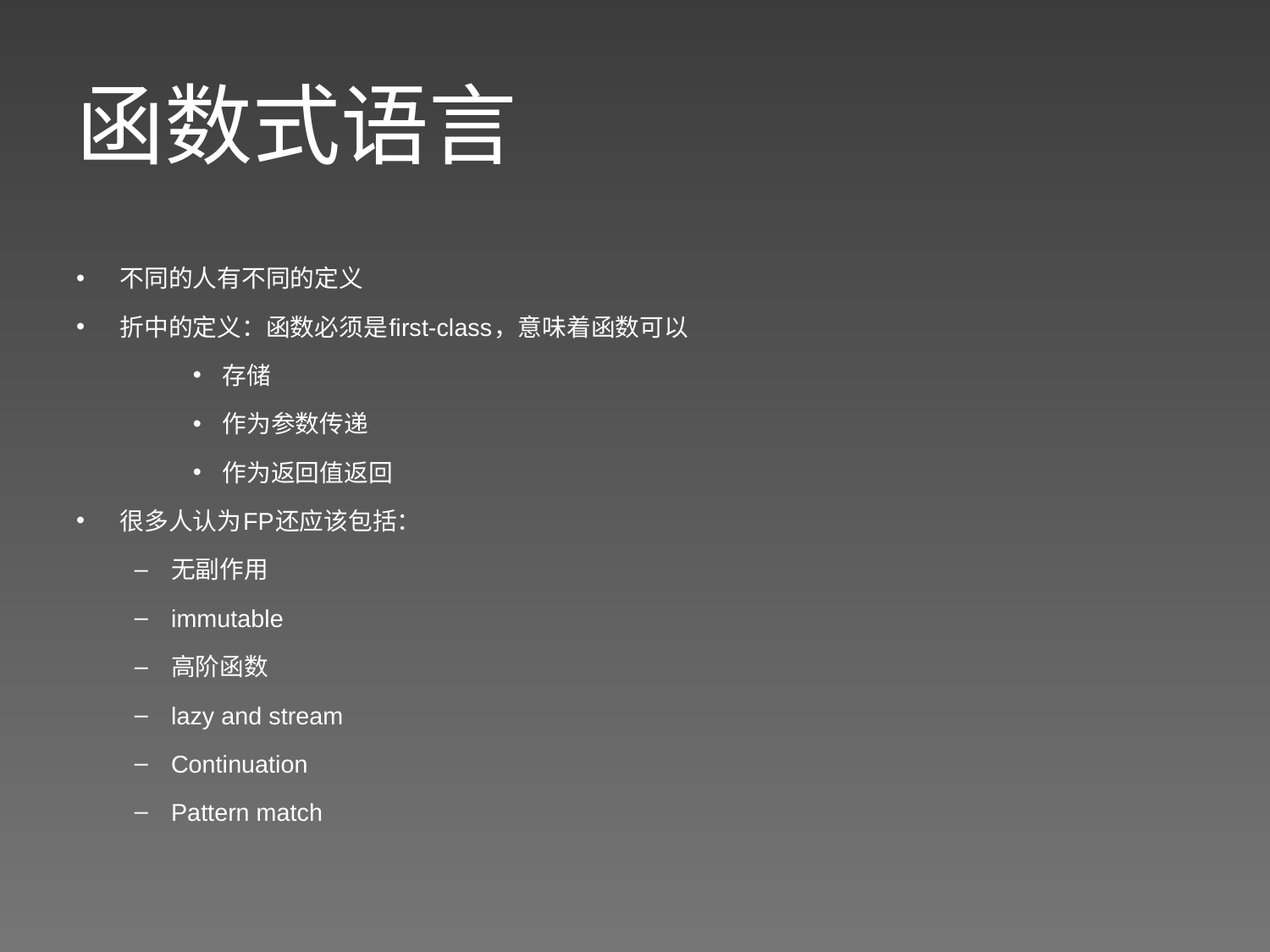

# 函数式语言

不同的人有不同的定义
折中的定义：函数必须是first-class，意味着函数可以
存储
作为参数传递
作为返回值返回
很多人认为FP还应该包括：
无副作用
immutable
高阶函数
lazy and stream
Continuation
Pattern match